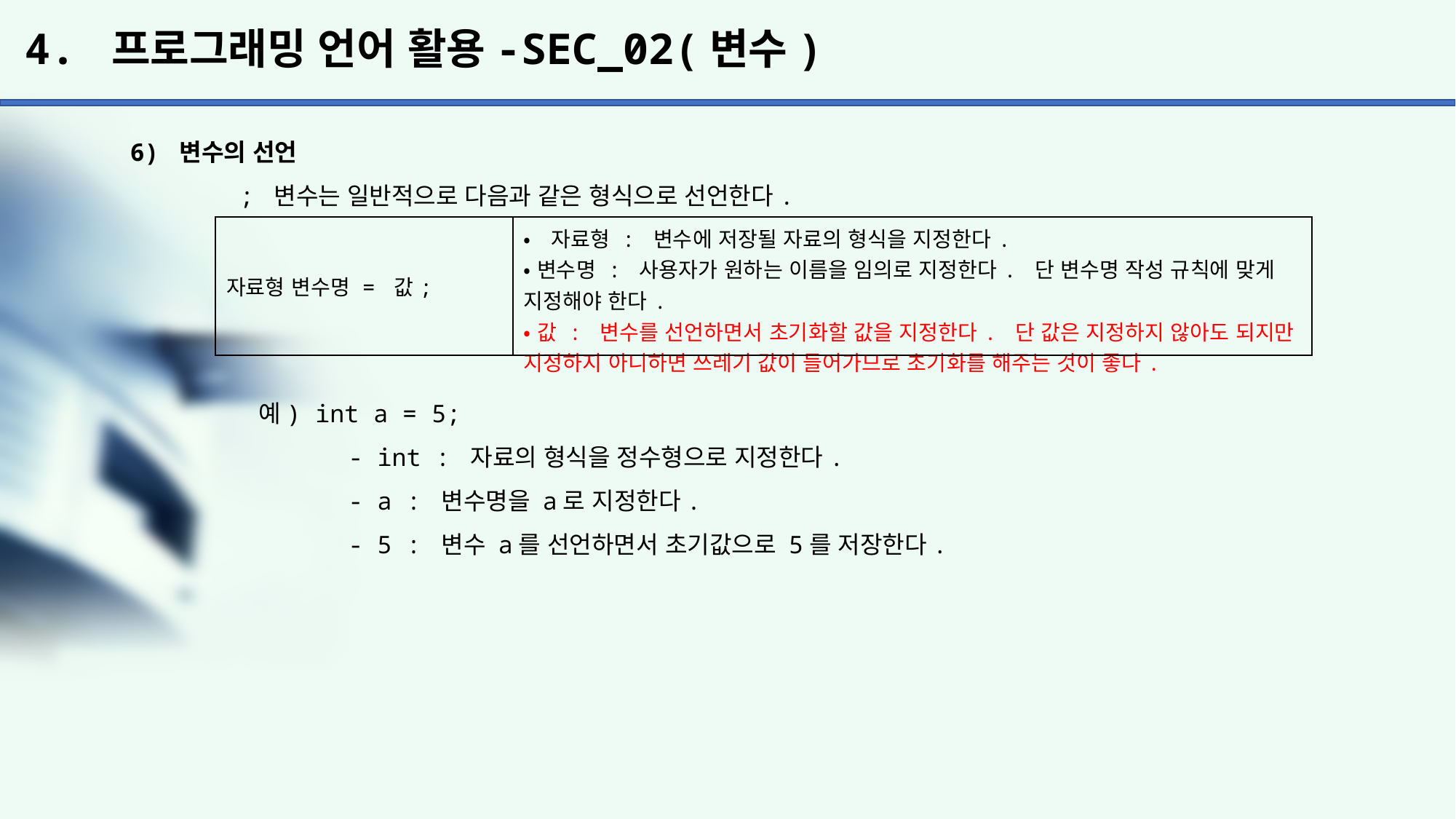

# 4. 프로그래밍 언어 활용-SEC_02(변수)
6) 변수의 선언
	; 변수는 일반적으로 다음과 같은 형식으로 선언한다.

	  예) int a = 5;
		- int : 자료의 형식을 정수형으로 지정한다.
		- a : 변수명을 a로 지정한다.
		- 5 : 변수 a를 선언하면서 초기값으로 5를 저장한다.
| 자료형 변수명 = 값; | •자료형 : 변수에 저장될 자료의 형식을 지정한다. •변수명 : 사용자가 원하는 이름을 임의로 지정한다. 단 변수명 작성 규칙에 맞게 지정해야 한다. •값 : 변수를 선언하면서 초기화할 값을 지정한다. 단 값은 지정하지 않아도 되지만 지정하지 아니하면 쓰레기 값이 들어가므로 초기화를 해주는 것이 좋다. |
| --- | --- |